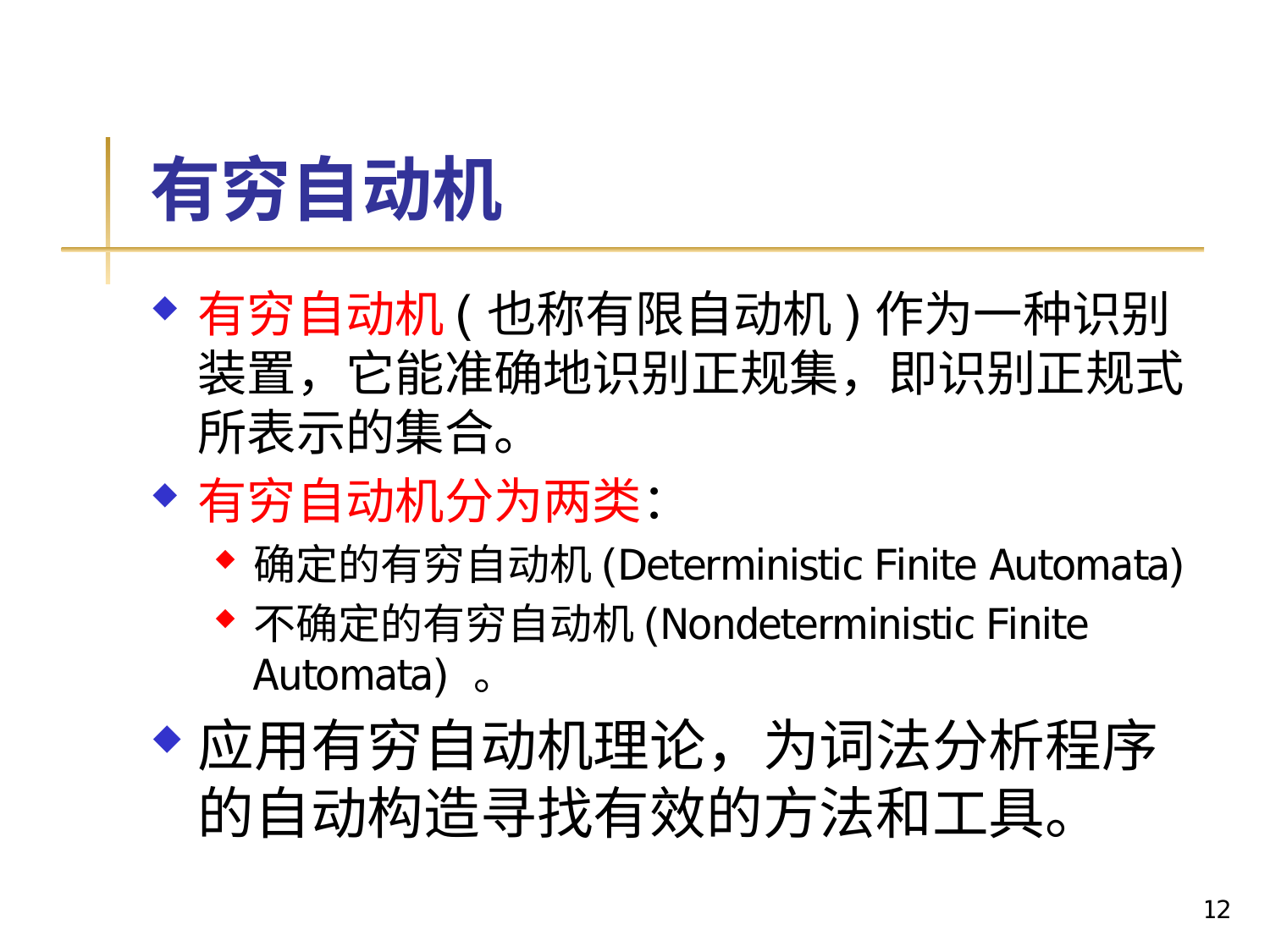

# 有穷自动机
有穷自动机(也称有限自动机)作为一种识别装置，它能准确地识别正规集，即识别正规式所表示的集合。
有穷自动机分为两类：
确定的有穷自动机(Deterministic Finite Automata)
不确定的有穷自动机(Nondeterministic Finite Automata) 。
应用有穷自动机理论，为词法分析程序的自动构造寻找有效的方法和工具。

12